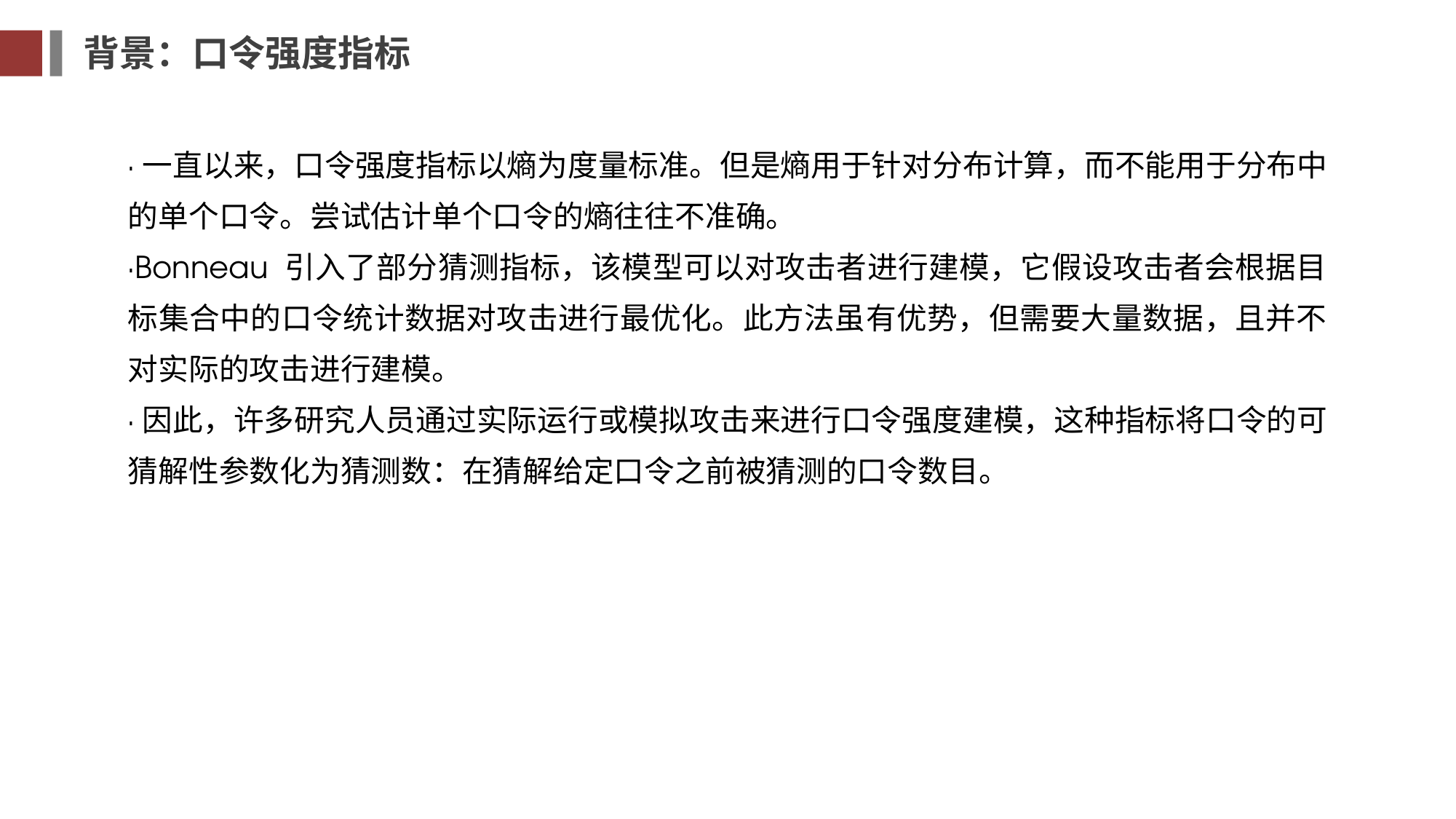

背景：口令强度指标

·一直以来，口令强度指标以熵为度量标准。但是熵用于针对分布计算，而不能用于分布中的单个口令。尝试估计单个口令的熵往往不准确。
·Bonneau 引入了部分猜测指标，该模型可以对攻击者进行建模，它假设攻击者会根据目标集合中的口令统计数据对攻击进行最优化。此方法虽有优势，但需要大量数据，且并不对实际的攻击进行建模。
·因此，许多研究人员通过实际运行或模拟攻击来进行口令强度建模，这种指标将口令的可猜解性参数化为猜测数：在猜解给定口令之前被猜测的口令数目。